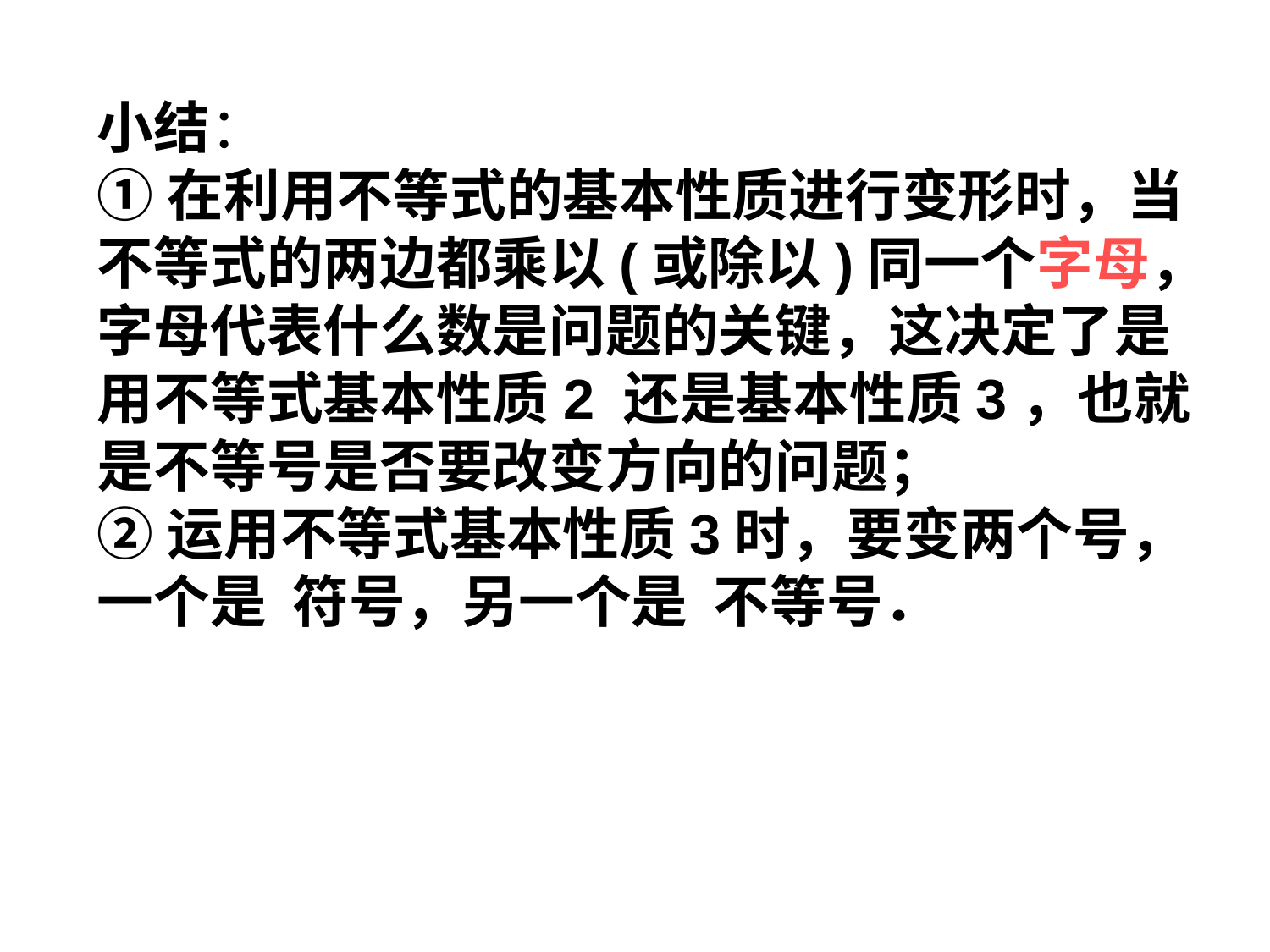

小结：
①在利用不等式的基本性质进行变形时，当不等式的两边都乘以(或除以)同一个字母，字母代表什么数是问题的关键，这决定了是用不等式基本性质2 还是基本性质3，也就是不等号是否要改变方向的问题；
②运用不等式基本性质3时，要变两个号，一个是  符号，另一个是  不等号．